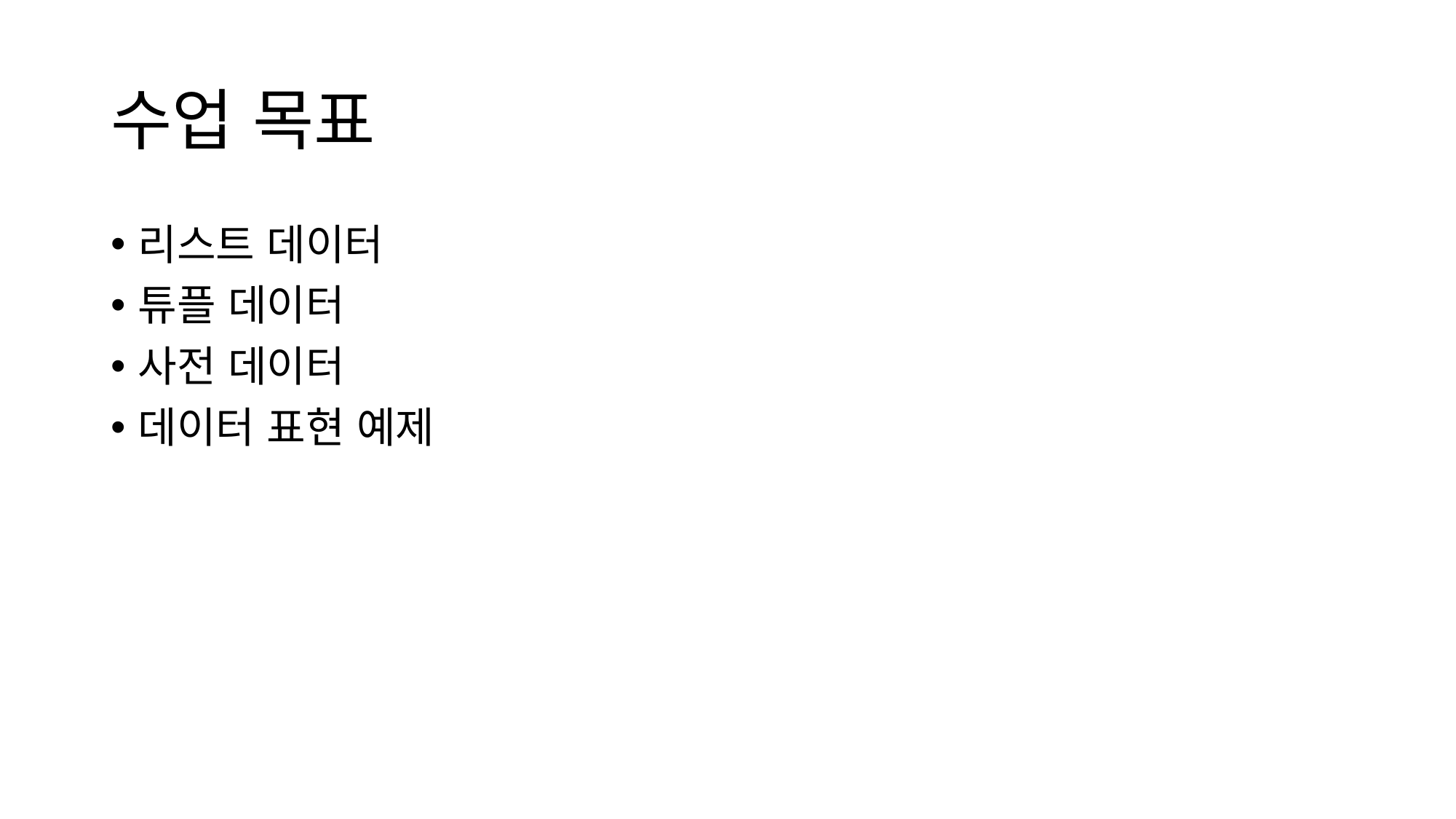

# 수업 목표
리스트 데이터
튜플 데이터
사전 데이터
데이터 표현 예제